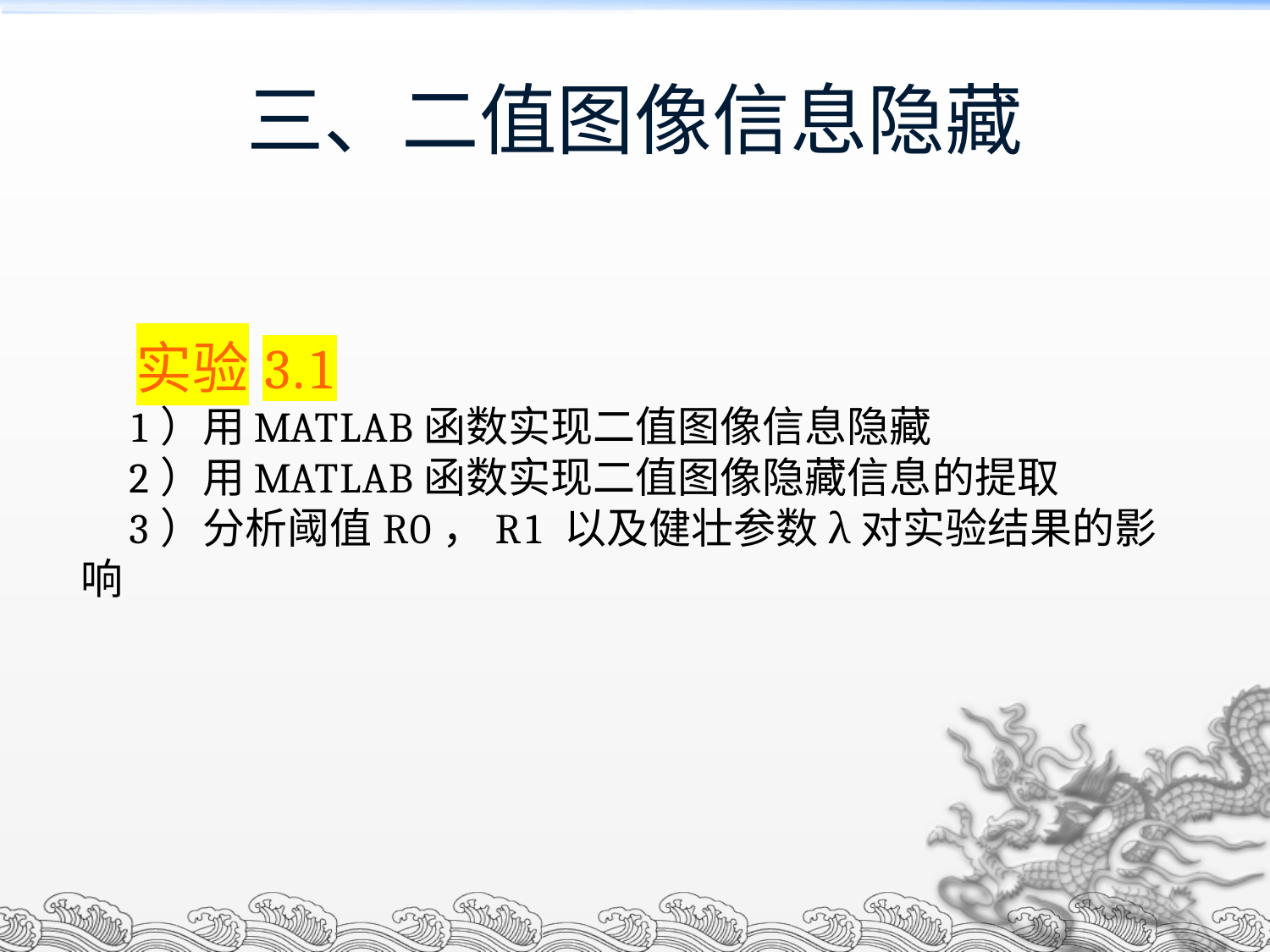

三、二值图像信息隐藏
实验3.1
     1）用MATLAB函数实现二值图像信息隐藏
     2）用MATLAB函数实现二值图像隐藏信息的提取
     3）分析阈值R0，R1 以及健壮参数λ对实验结果的影响